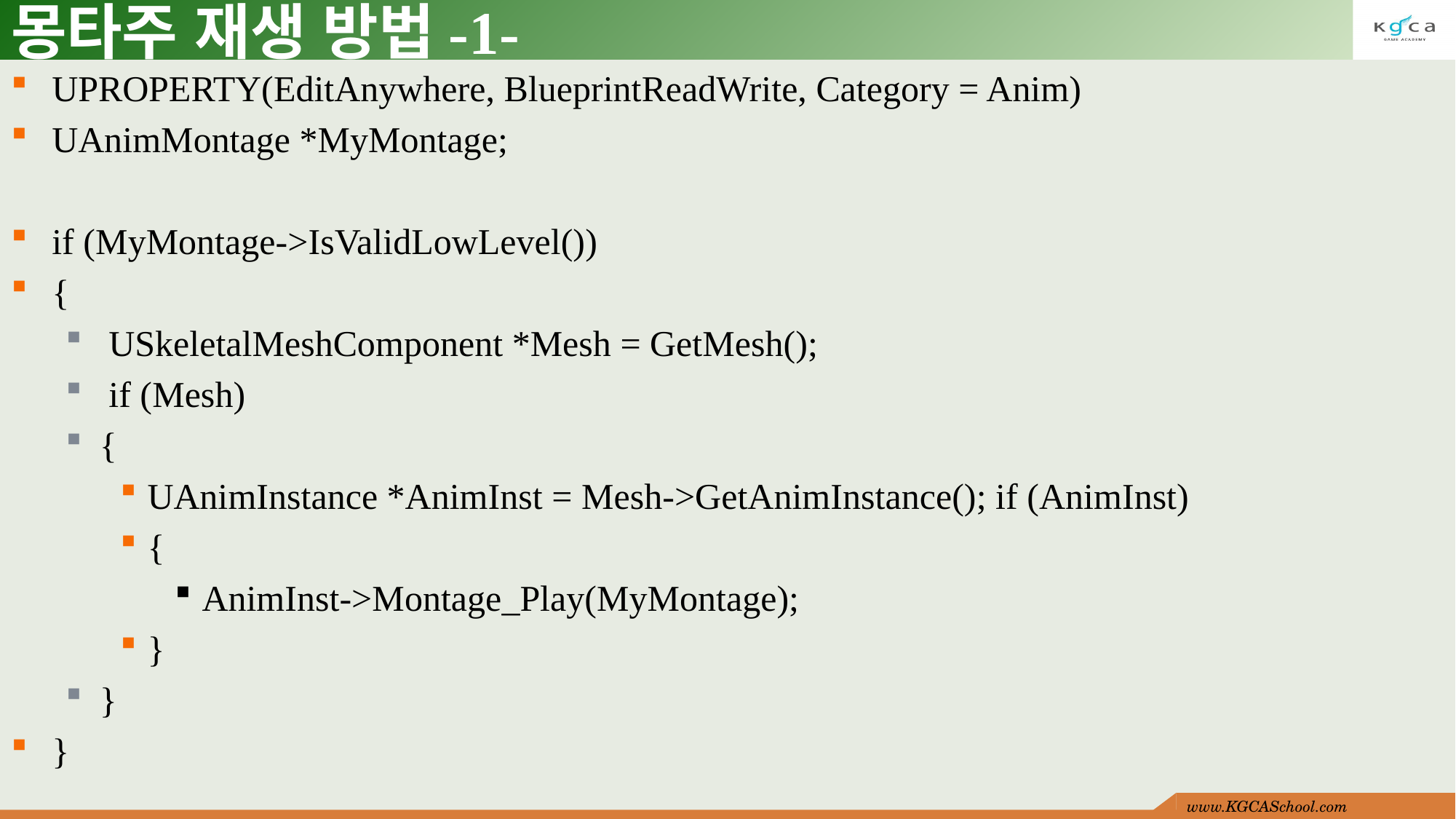

# 몽타주 재생 방법-1-
UPROPERTY(EditAnywhere, BlueprintReadWrite, Category = Anim)
UAnimMontage *MyMontage;

if (MyMontage->IsValidLowLevel())
{
 USkeletalMeshComponent *Mesh = GetMesh();
 if (Mesh)
{
UAnimInstance *AnimInst = Mesh->GetAnimInstance(); if (AnimInst)
{
AnimInst->Montage_Play(MyMontage);
}
}
}